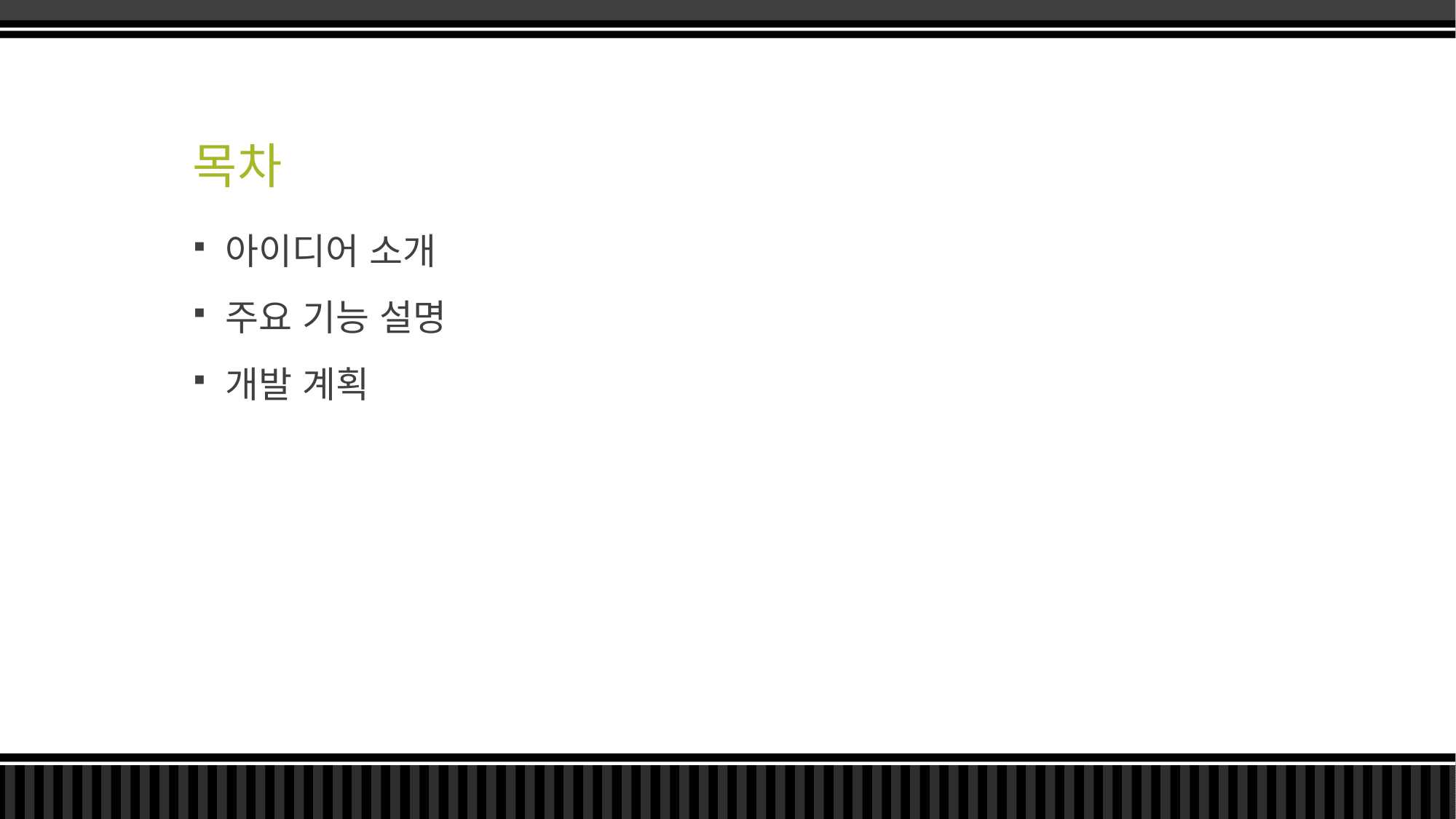

# 목차
아이디어 소개
주요 기능 설명
개발 계획